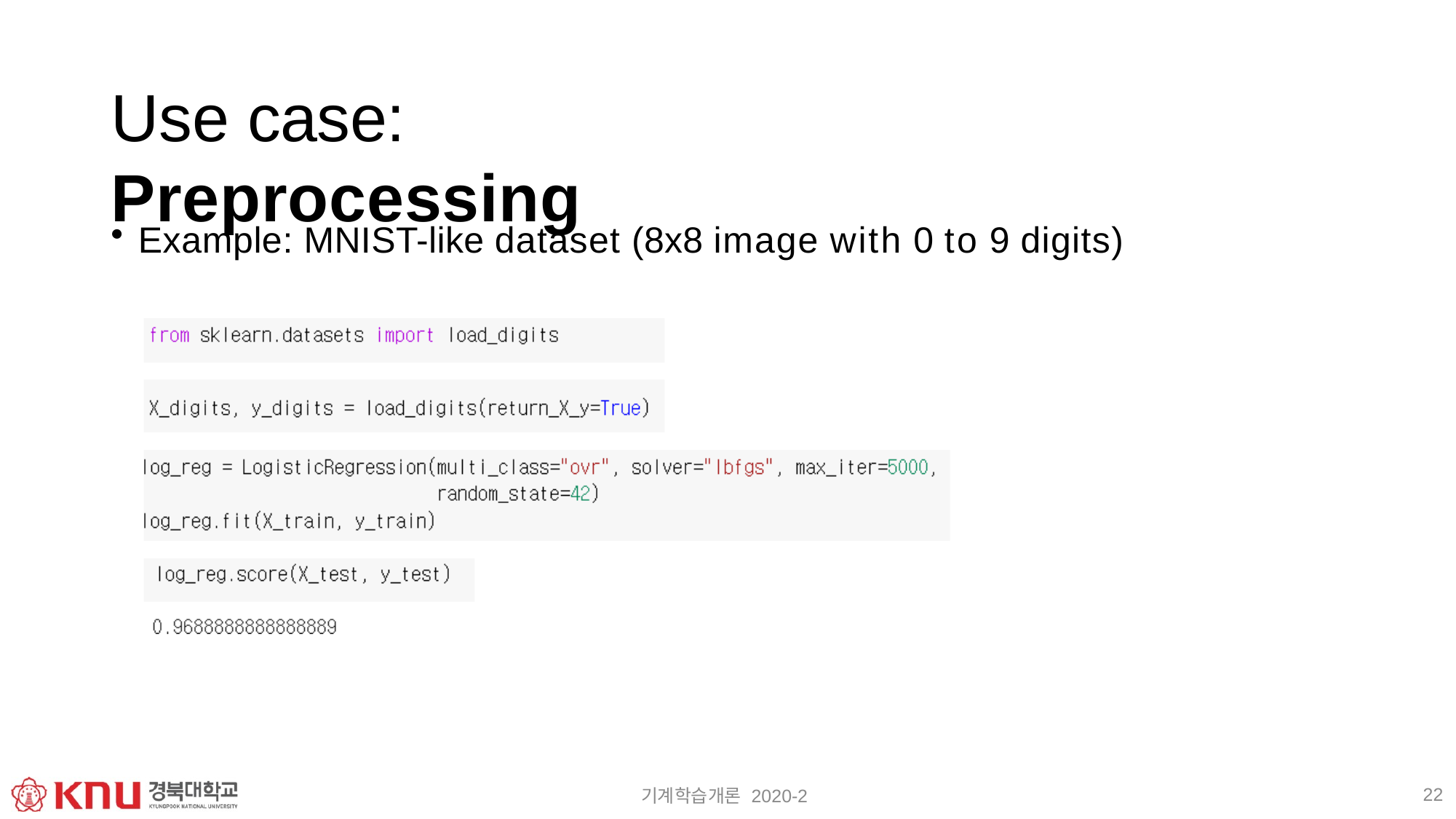

# Use case: Preprocessing
Example: MNIST-like dataset (8x8 image with 0 to 9 digits)

22
기계학습개론 2020-2